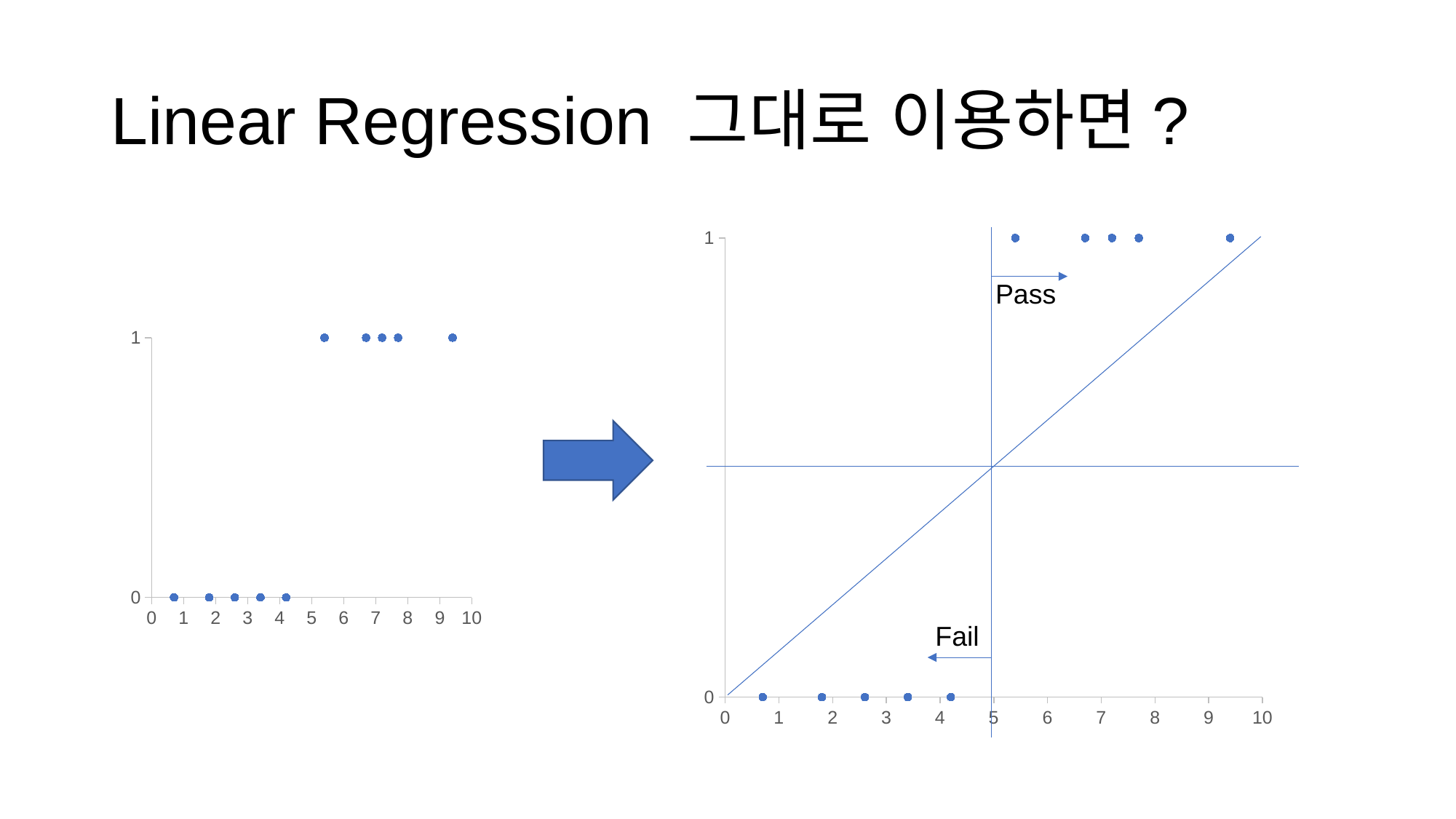

# Linear Regression 그대로 이용하면?

### Chart

| Category | Y 값 |
|---|---|
Pass

### Chart

| Category | Y 값 |
|---|---|
Fail